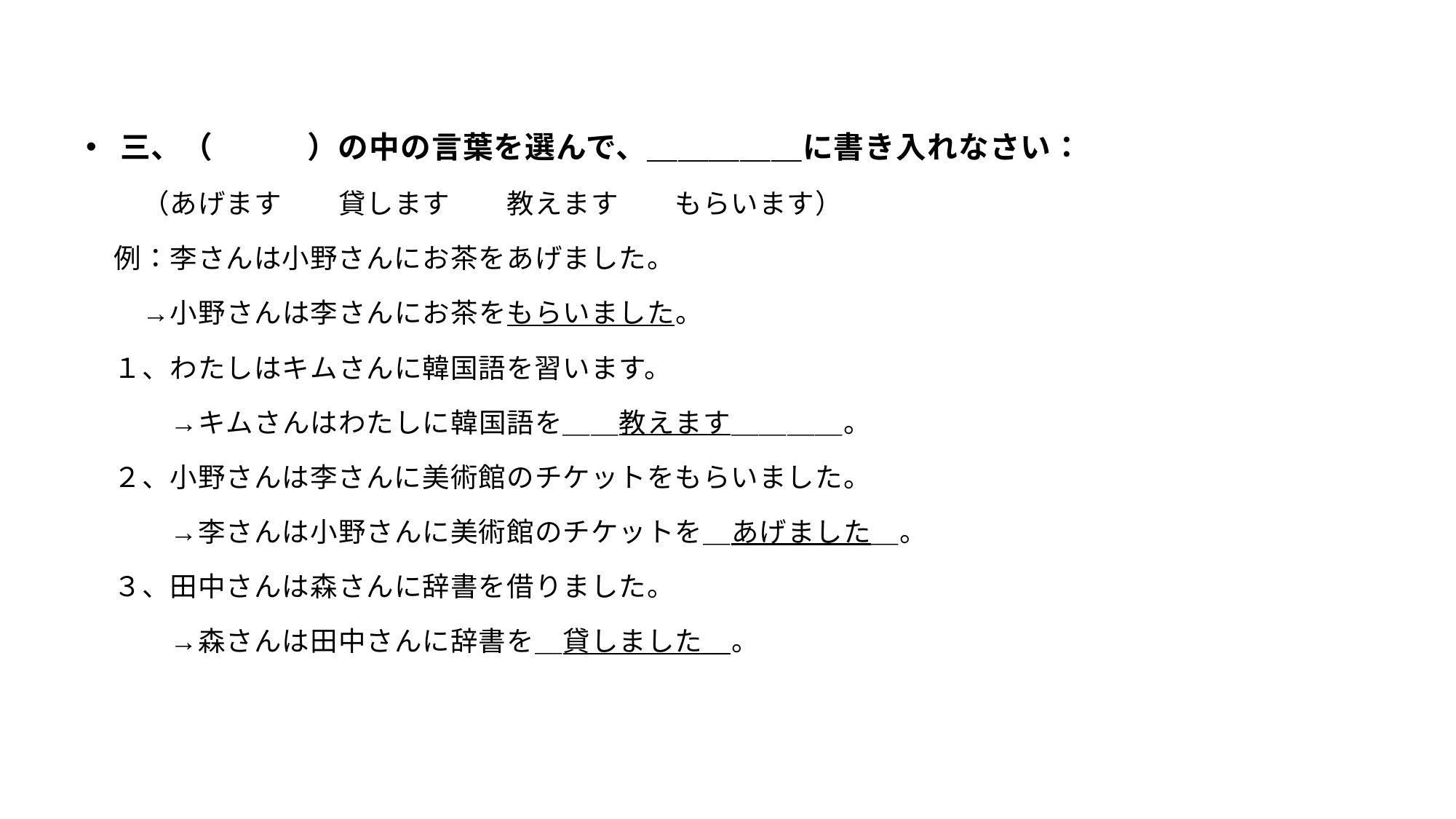

三、（　　　）の中の言葉を選んで、＿＿＿＿＿に書き入れなさい：
　　（あげます　　貸します　　教えます　　もらいます）
　例：李さんは小野さんにお茶をあげました。
　　→小野さんは李さんにお茶をもらいました。
　１、わたしはキムさんに韓国語を習います。
　　　→キムさんはわたしに韓国語を＿＿教えます＿＿＿＿。
　２、小野さんは李さんに美術館のチケットをもらいました。
　　　→李さんは小野さんに美術館のチケットを＿あげました＿。
　３、田中さんは森さんに辞書を借りました。
　　　→森さんは田中さんに辞書を＿貸しました＿。